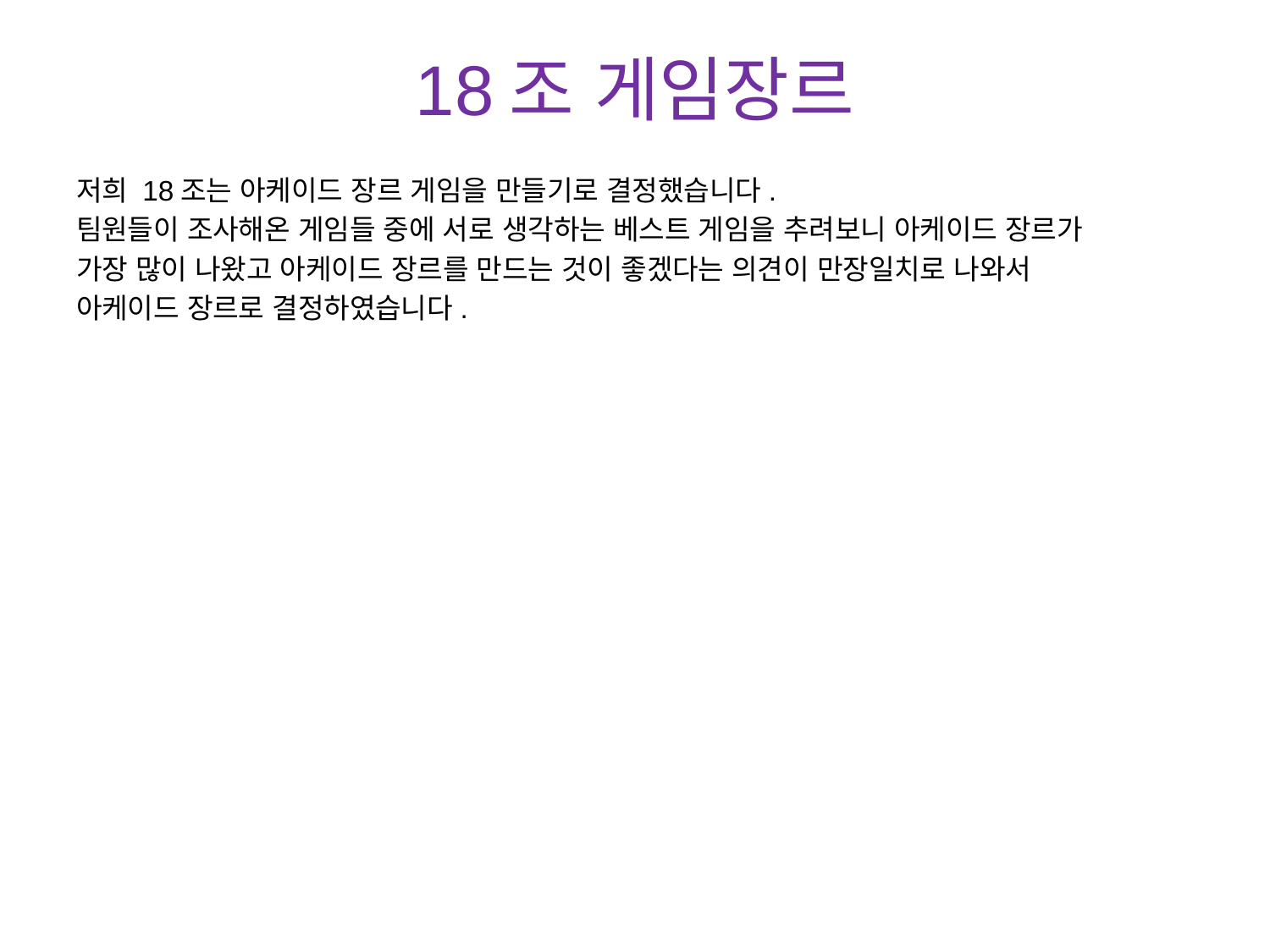

# 18조 게임장르
저희 18조는 아케이드 장르 게임을 만들기로 결정했습니다.
팀원들이 조사해온 게임들 중에 서로 생각하는 베스트 게임을 추려보니 아케이드 장르가
가장 많이 나왔고 아케이드 장르를 만드는 것이 좋겠다는 의견이 만장일치로 나와서
아케이드 장르로 결정하였습니다.